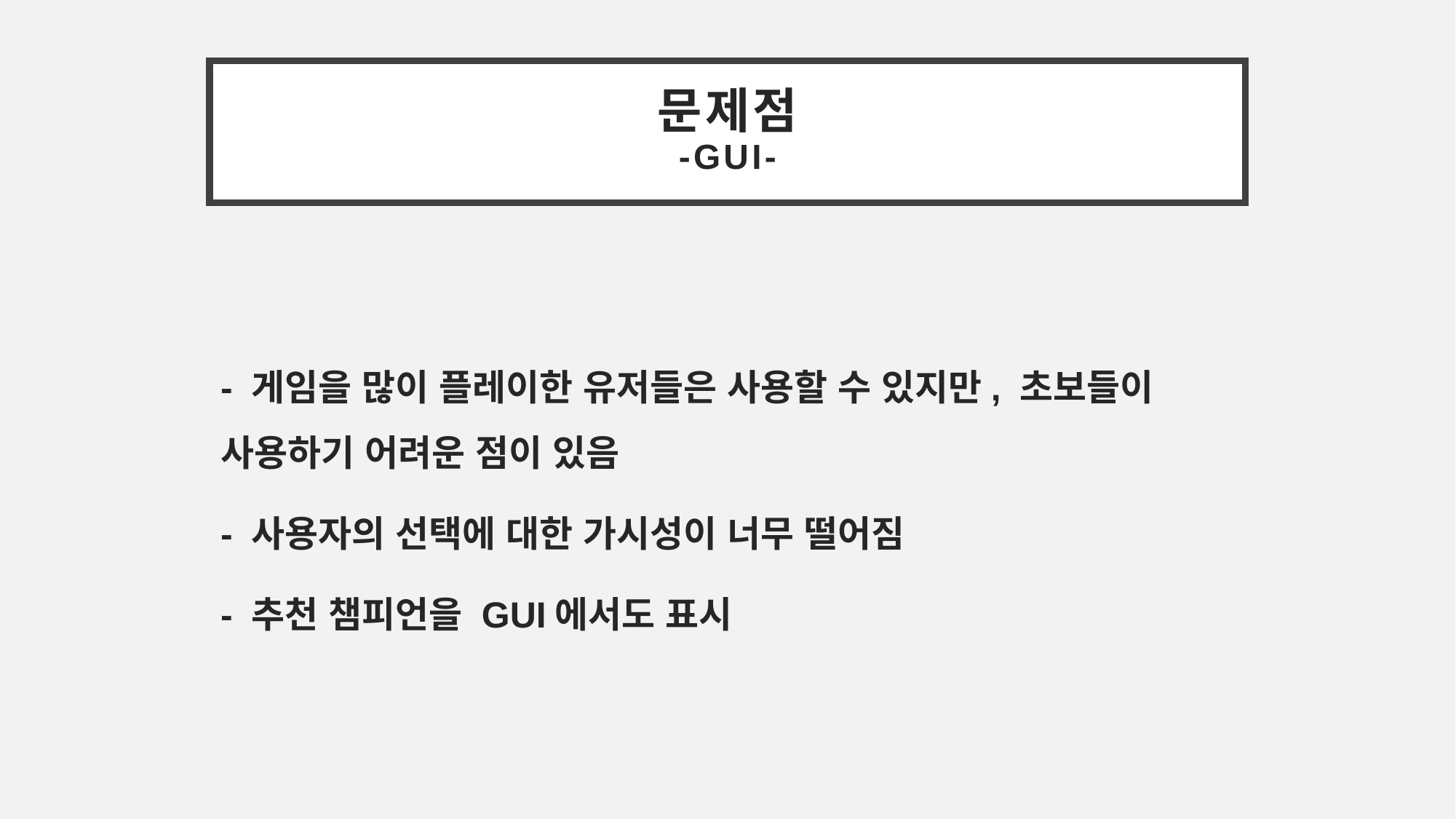

문제점
-GUI-
- 게임을 많이 플레이한 유저들은 사용할 수 있지만, 초보들이 사용하기 어려운 점이 있음
- 사용자의 선택에 대한 가시성이 너무 떨어짐
- 추천 챔피언을 GUI에서도 표시